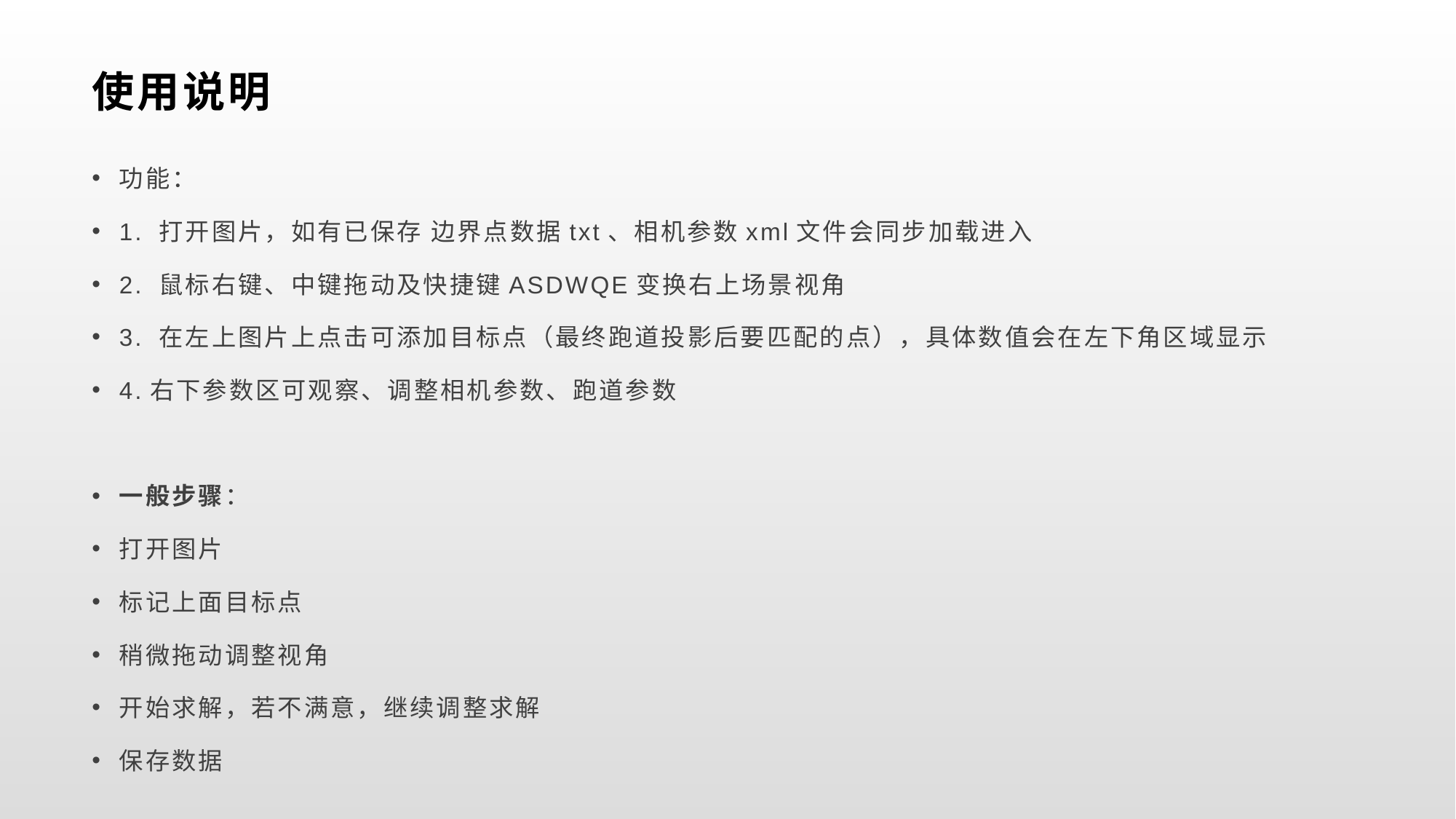

# 使用说明
功能：
1. 打开图片，如有已保存 边界点数据txt、相机参数xml文件会同步加载进入
2. 鼠标右键、中键拖动及快捷键ASDWQE变换右上场景视角
3. 在左上图片上点击可添加目标点（最终跑道投影后要匹配的点），具体数值会在左下角区域显示
4.右下参数区可观察、调整相机参数、跑道参数

一般步骤：
打开图片
标记上面目标点
稍微拖动调整视角
开始求解，若不满意，继续调整求解
保存数据